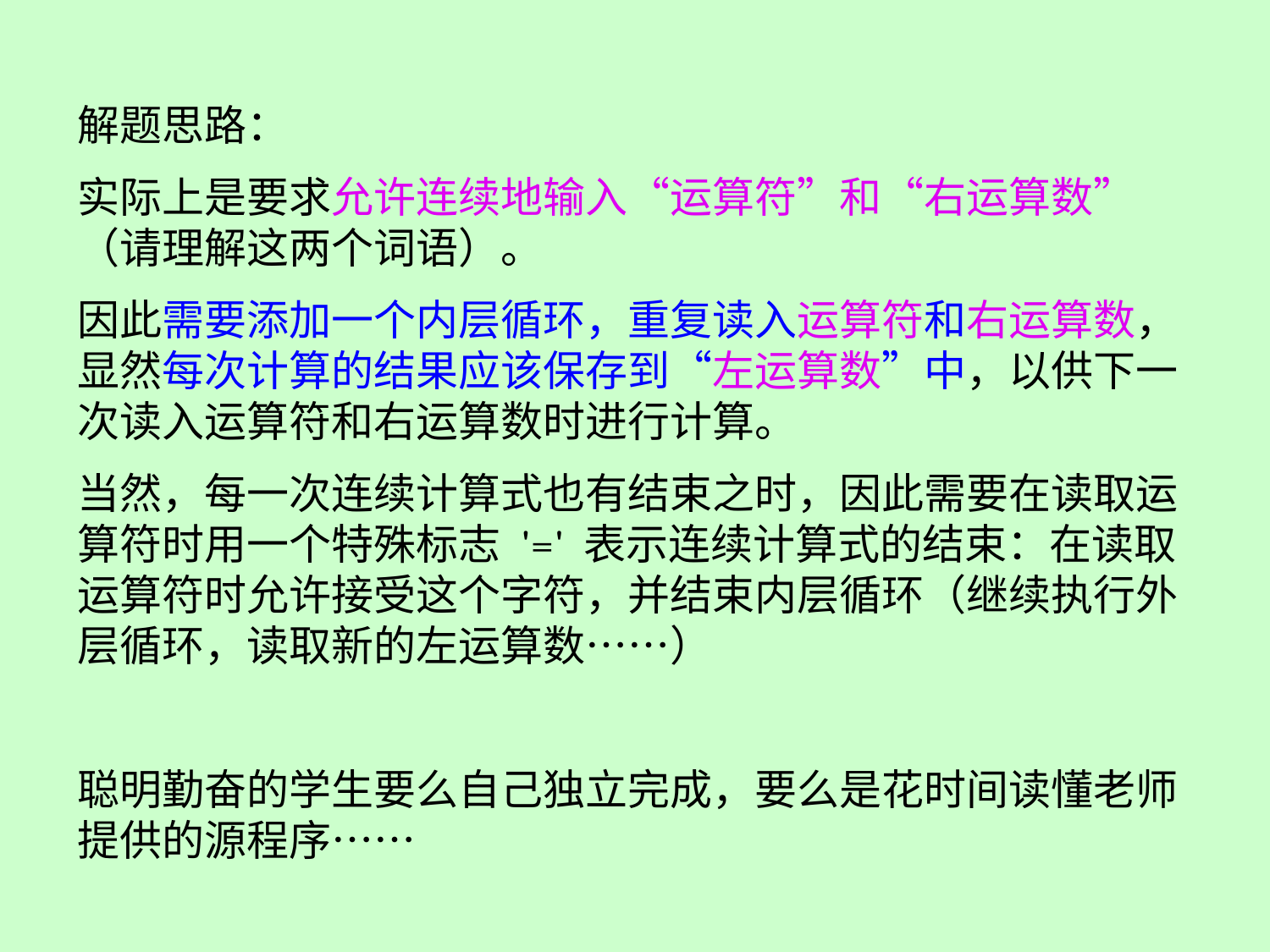

解题思路：
实际上是要求允许连续地输入“运算符”和“右运算数”（请理解这两个词语）。
因此需要添加一个内层循环，重复读入运算符和右运算数，显然每次计算的结果应该保存到“左运算数”中，以供下一次读入运算符和右运算数时进行计算。
当然，每一次连续计算式也有结束之时，因此需要在读取运算符时用一个特殊标志 '=' 表示连续计算式的结束：在读取运算符时允许接受这个字符，并结束内层循环（继续执行外层循环，读取新的左运算数……）

聪明勤奋的学生要么自己独立完成，要么是花时间读懂老师提供的源程序……
107